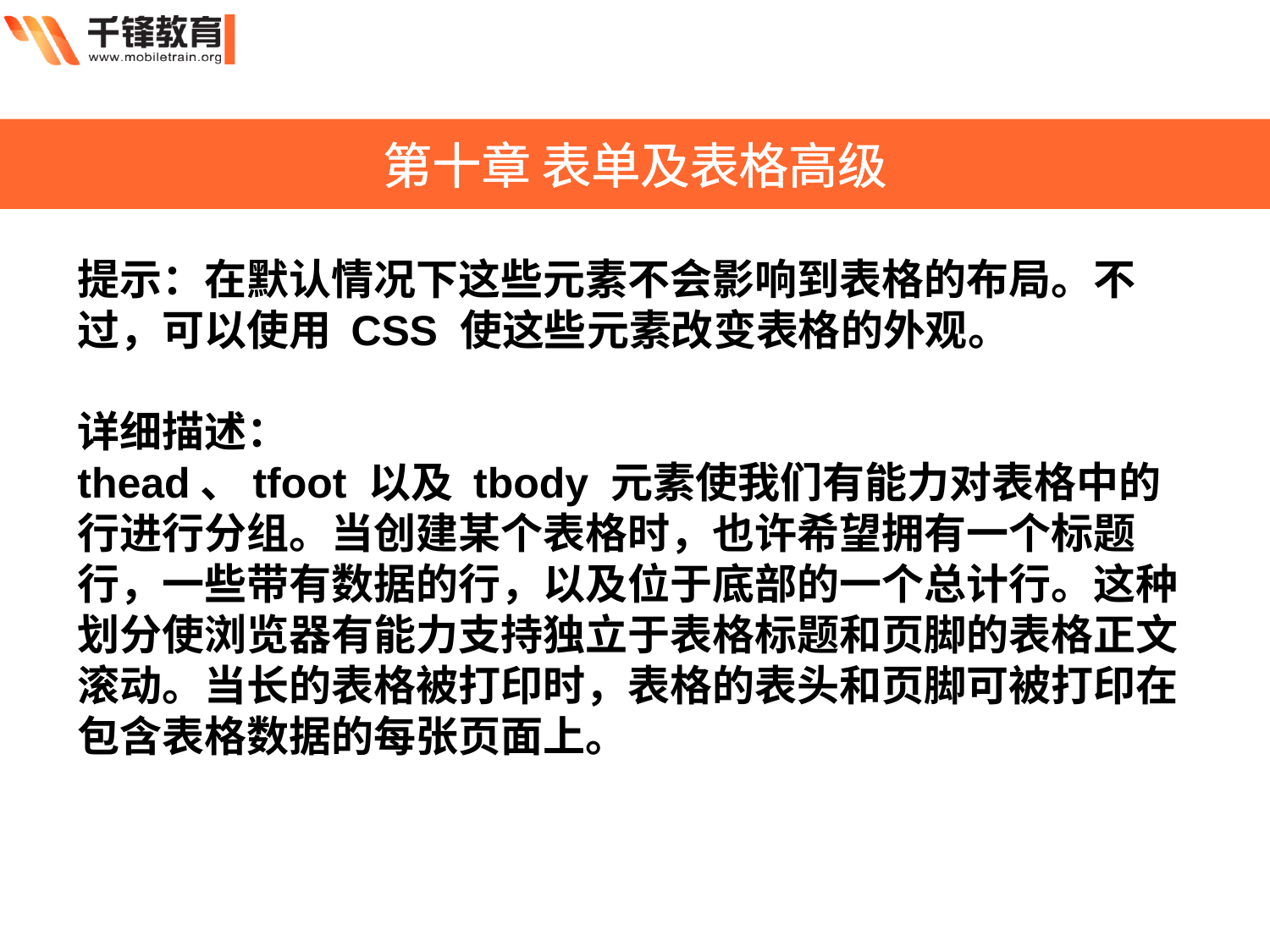

第十章 表单及表格高级
提示：在默认情况下这些元素不会影响到表格的布局。不过，可以使用 CSS 使这些元素改变表格的外观。

详细描述：
thead、tfoot 以及 tbody 元素使我们有能力对表格中的行进行分组。当创建某个表格时，也许希望拥有一个标题行，一些带有数据的行，以及位于底部的一个总计行。这种划分使浏览器有能力支持独立于表格标题和页脚的表格正文滚动。当长的表格被打印时，表格的表头和页脚可被打印在包含表格数据的每张页面上。